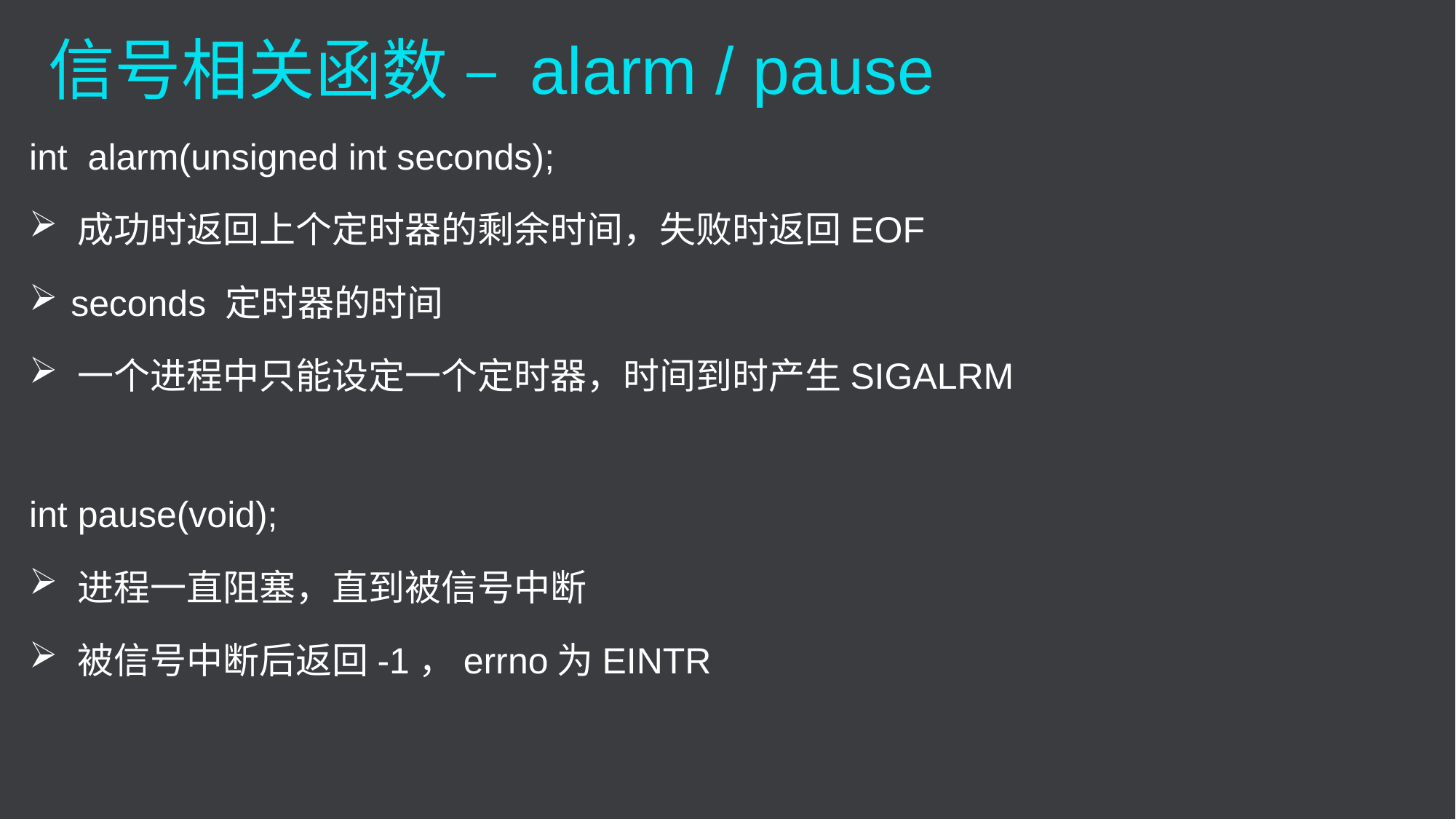

信号相关函数 – alarm / pause
int  alarm(unsigned int seconds);
 成功时返回上个定时器的剩余时间，失败时返回EOF
 seconds 定时器的时间
 一个进程中只能设定一个定时器，时间到时产生SIGALRM

int pause(void);
 进程一直阻塞，直到被信号中断
 被信号中断后返回-1，errno为EINTR